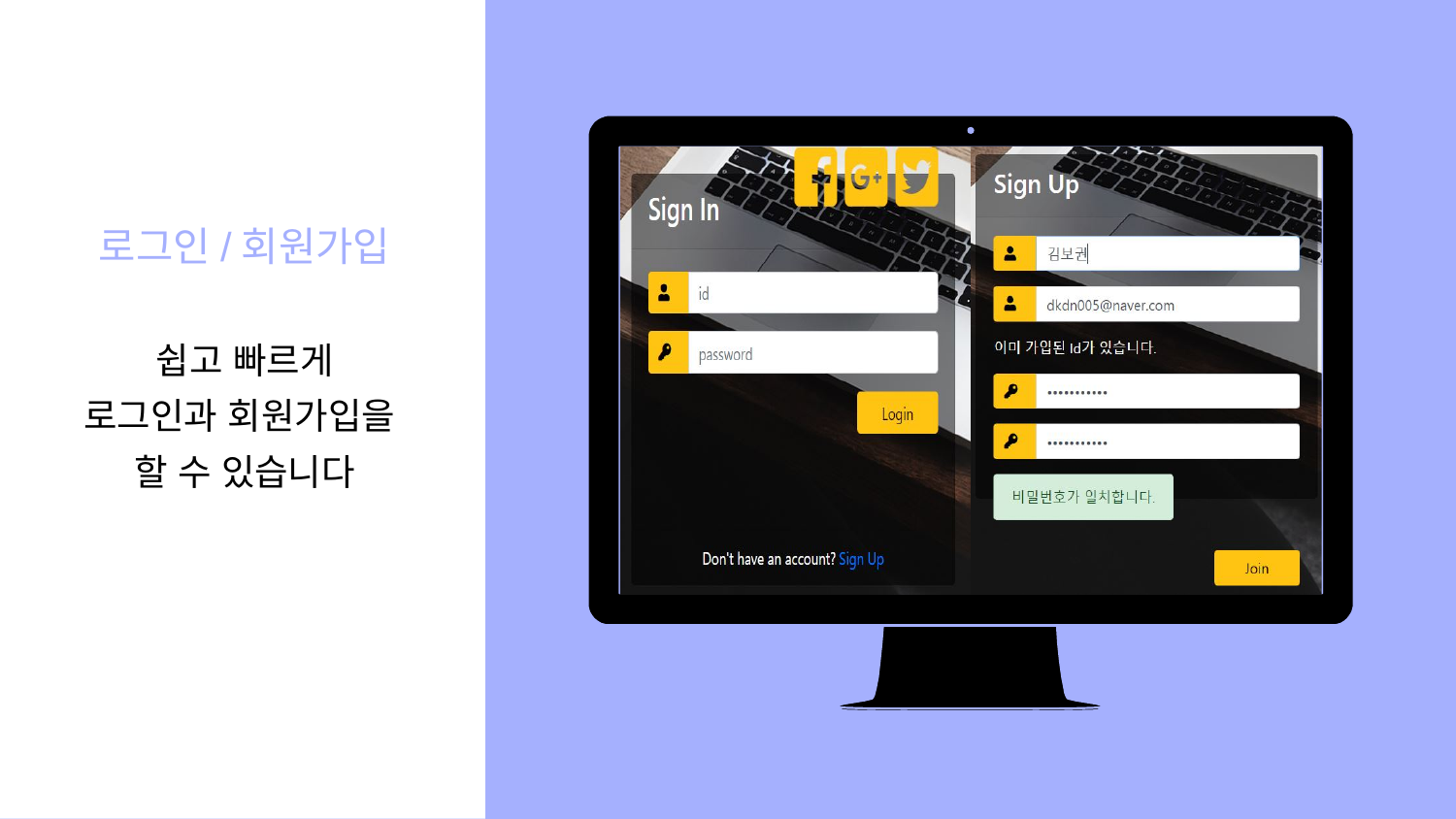

Place your screenshot here

로그인/회원가입

쉽고 빠르게
로그인과 회원가입을
할 수 있습니다